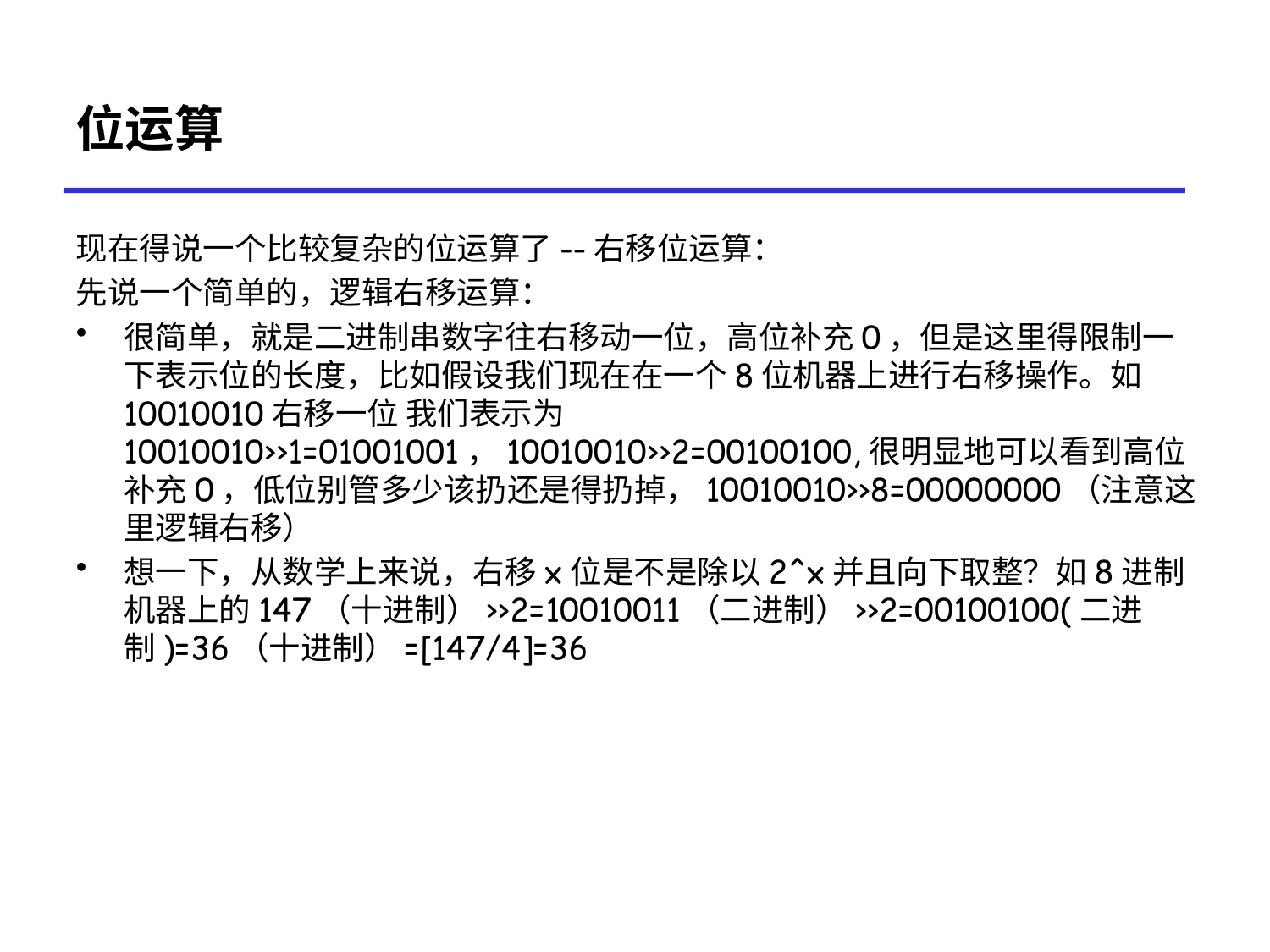

# 位运算
现在得说一个比较复杂的位运算了--右移位运算：
先说一个简单的，逻辑右移运算：
很简单，就是二进制串数字往右移动一位，高位补充0，但是这里得限制一下表示位的长度，比如假设我们现在在一个8位机器上进行右移操作。如10010010右移一位 我们表示为10010010>>1=01001001，10010010>>2=00100100,很明显地可以看到高位补充0，低位别管多少该扔还是得扔掉，10010010>>8=00000000（注意这里逻辑右移）
想一下，从数学上来说，右移x位是不是除以2^x并且向下取整？如8进制机器上的147（十进制）>>2=10010011（二进制）>>2=00100100(二进制)=36（十进制）=[147/4]=36